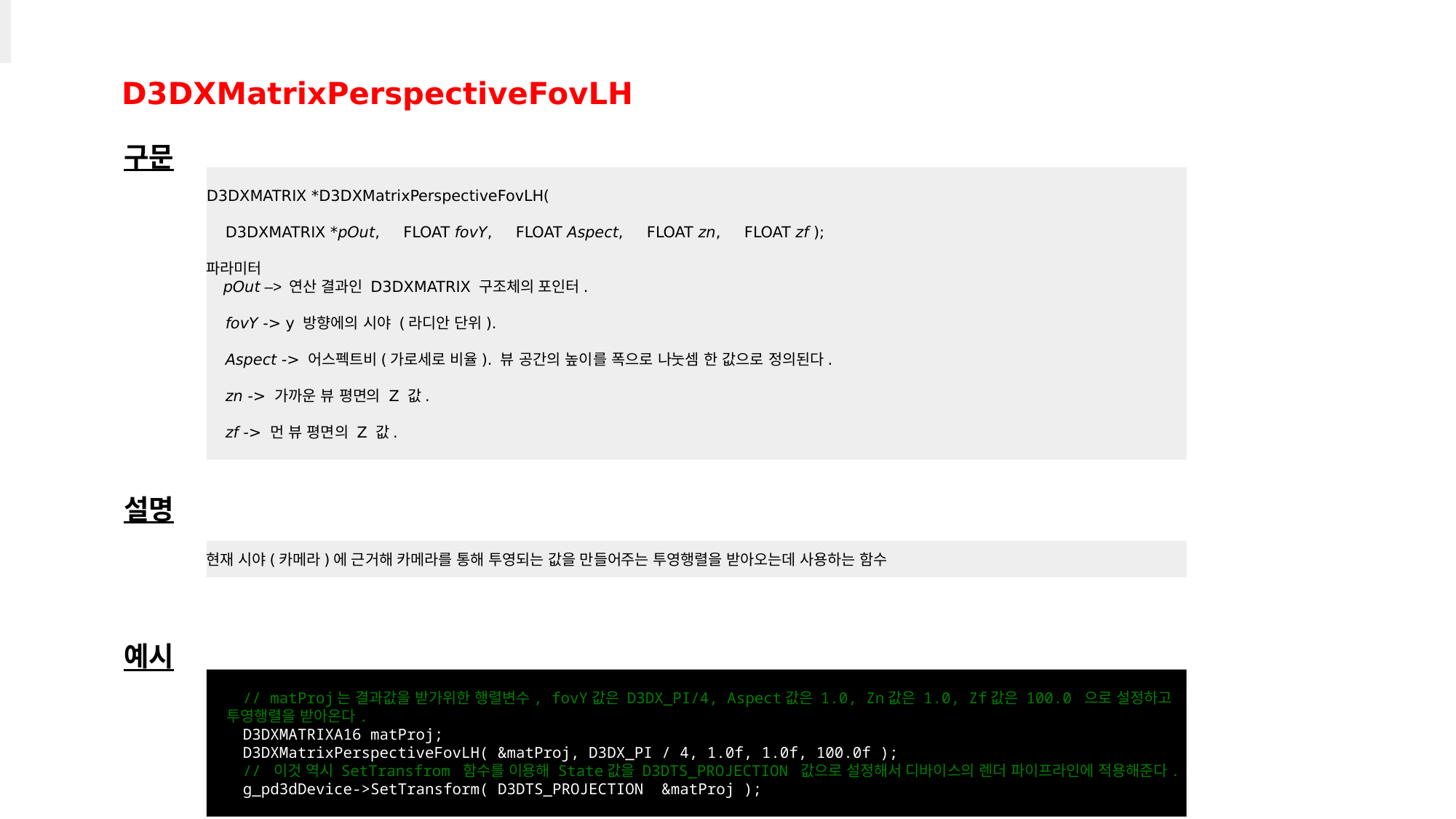

D3DXMatrixPerspectiveFovLH
구문
D3DXMATRIX *D3DXMatrixPerspectiveFovLH(      
    D3DXMATRIX *pOut,     FLOAT fovY,     FLOAT Aspect,     FLOAT zn,     FLOAT zf );

파라미터
    pOut –> 연산 결과인 D3DXMATRIX 구조체의 포인터.

    fovY -> y 방향에의 시야 (라디안 단위).

    Aspect -> 어스펙트비(가로세로 비율). 뷰 공간의 높이를 폭으로 나눗셈 한 값으로 정의된다.

    zn -> 가까운 뷰 평면의 Z 값.

    zf -> 먼 뷰 평면의 Z 값.
설명
현재 시야(카메라)에 근거해 카메라를 통해 투영되는 값을 만들어주는 투영행렬을 받아오는데 사용하는 함수
예시
    // matProj는 결과값을 받가위한 행렬변수, fovY값은 D3DX_PI/4, Aspect값은 1.0, Zn값은 1.0, Zf값은 100.0 으로 설정하고
    투영행렬을 받아온다.
    D3DXMATRIXA16 matProj;
    D3DXMatrixPerspectiveFovLH( &matProj, D3DX_PI / 4, 1.0f, 1.0f, 100.0f );
    // 이것 역시 SetTransfrom 함수를 이용해 State값을 D3DTS_PROJECTION 값으로 설정해서 디바이스의 렌더 파이프라인에 적용해준다.
    g_pd3dDevice->SetTransform( D3DTS_PROJECTION  &matProj );